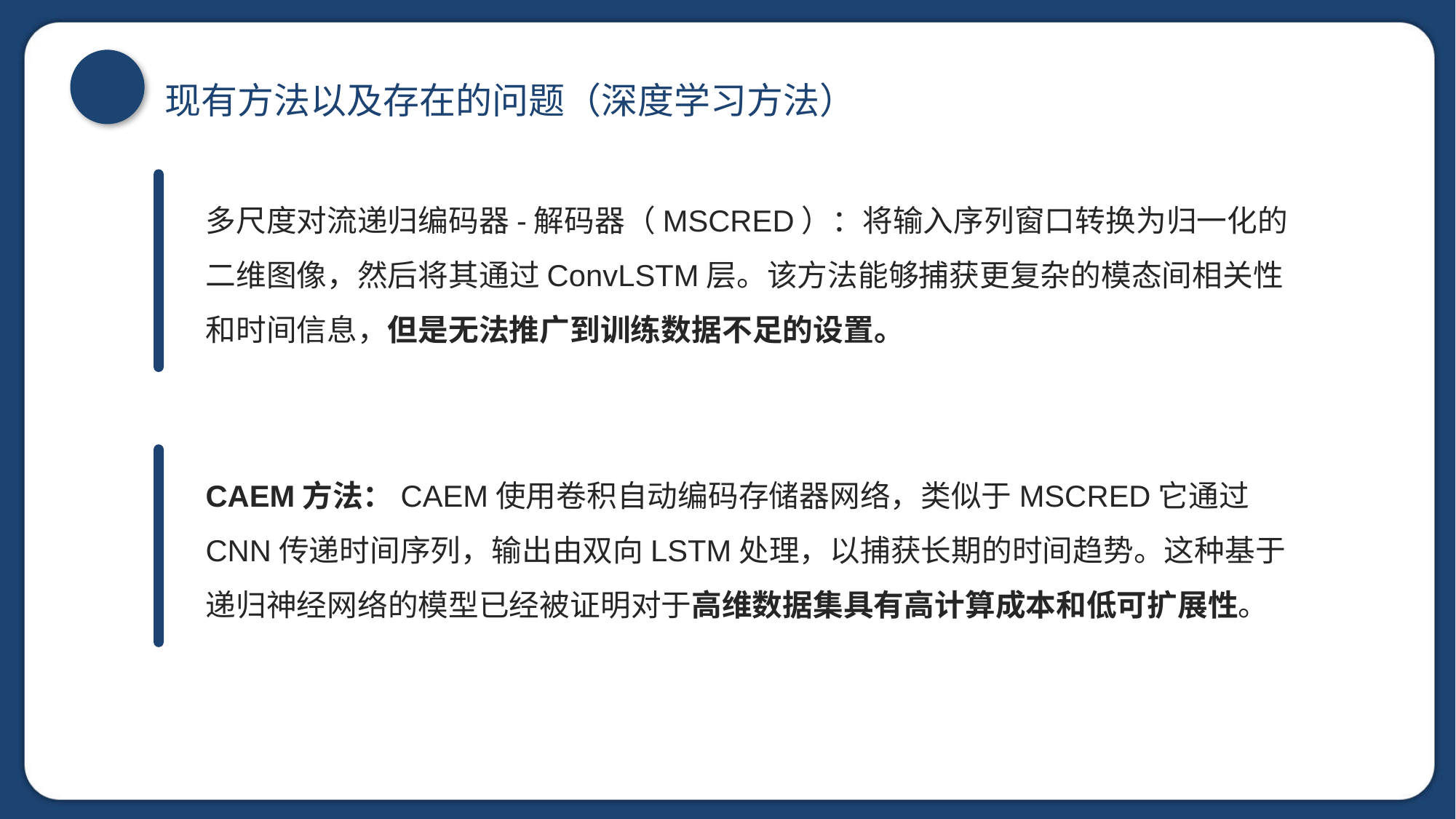

现有方法以及存在的问题（深度学习方法）

多尺度对流递归编码器-解码器（MSCRED）：将输入序列窗口转换为归一化的二维图像，然后将其通过ConvLSTM层。该方法能够捕获更复杂的模态间相关性和时间信息，但是无法推广到训练数据不足的设置。

CAEM方法：CAEM使用卷积自动编码存储器网络，类似于MSCRED它通过CNN传递时间序列，输出由双向LSTM处理，以捕获长期的时间趋势。这种基于递归神经网络的模型已经被证明对于高维数据集具有高计算成本和低可扩展性。